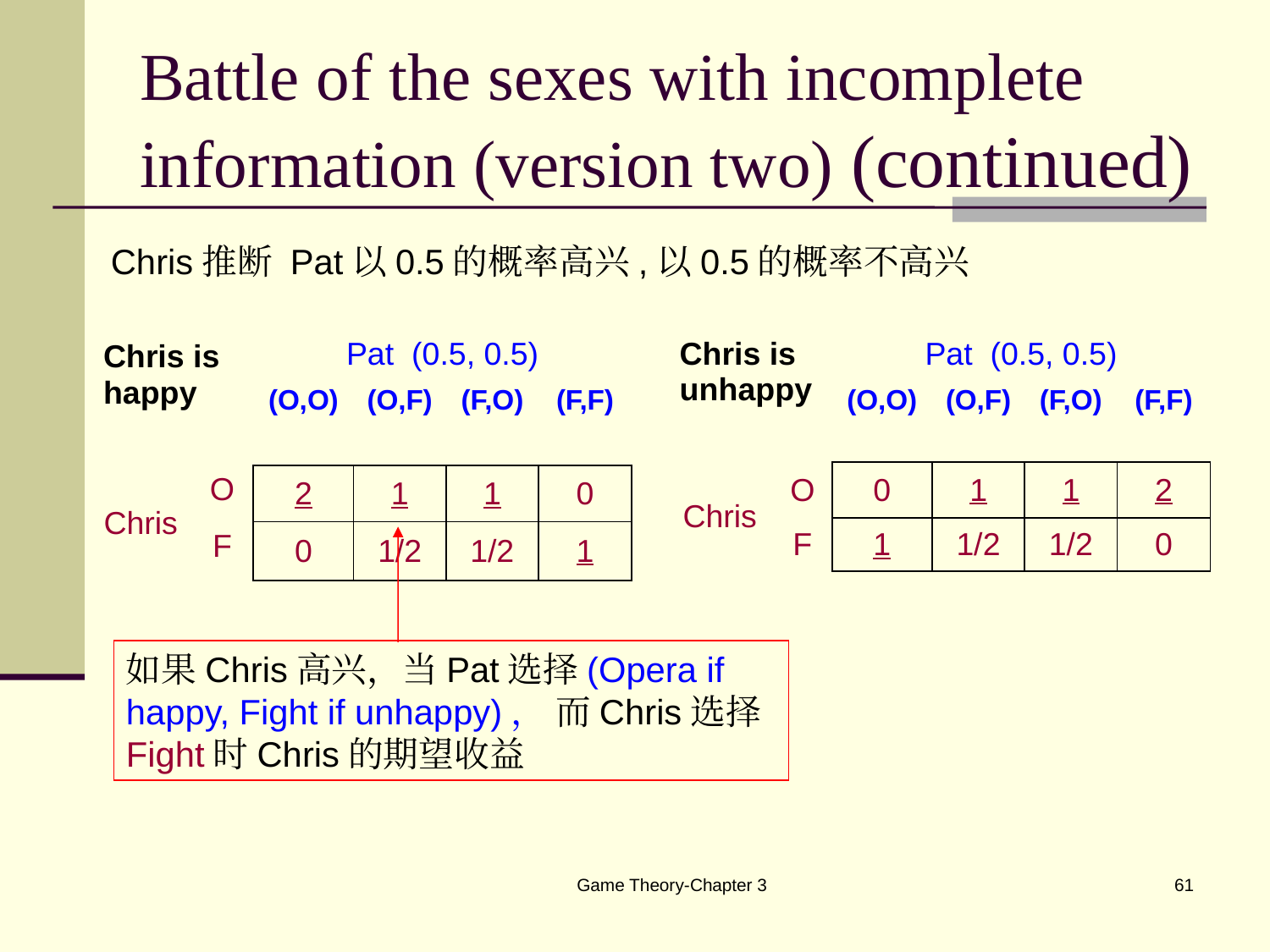

# Battle of the sexes with incomplete information (version two) (continued)
Chris推断 Pat以0.5的概率高兴,以0.5的概率不高兴
| Chris is happy |  | Pat (0.5, 0.5) |  |  |  |
| --- | --- | --- | --- | --- | --- |
|  |  | (O,O) | (O,F) | (F,O) | (F,F) |
| Chris | O | 2 | 1 | 1 | 0 |
|  | F | 0 | 1/2 | 1/2 | 1 |
| Chris is unhappy |  | Pat (0.5, 0.5) |  |  |  |
| --- | --- | --- | --- | --- | --- |
|  |  | (O,O) | (O,F) | (F,O) | (F,F) |
| Chris | O | 0 | 1 | 1 | 2 |
|  | F | 1 | 1/2 | 1/2 | 0 |

如果Chris高兴，当Pat选择(Opera if happy, Fight if unhappy)， 而Chris选择Fight时Chris的期望收益
Game Theory-Chapter 3
61